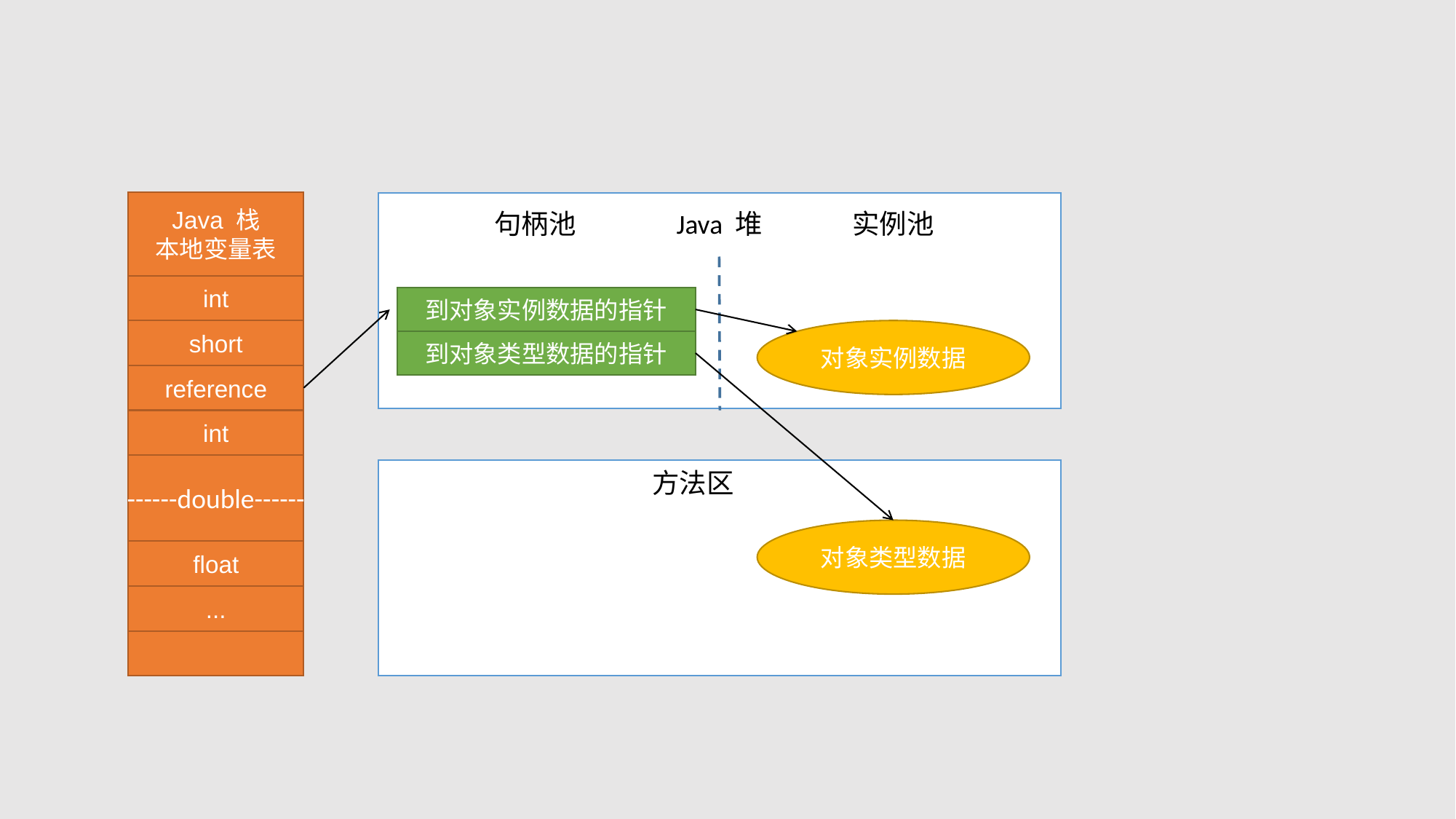

Java 栈
本地变量表

句柄池
Java 堆
实例池
int
到对象实例数据的指针
short
对象实例数据
到对象类型数据的指针
reference
int

方法区
------double------
对象类型数据
float
...